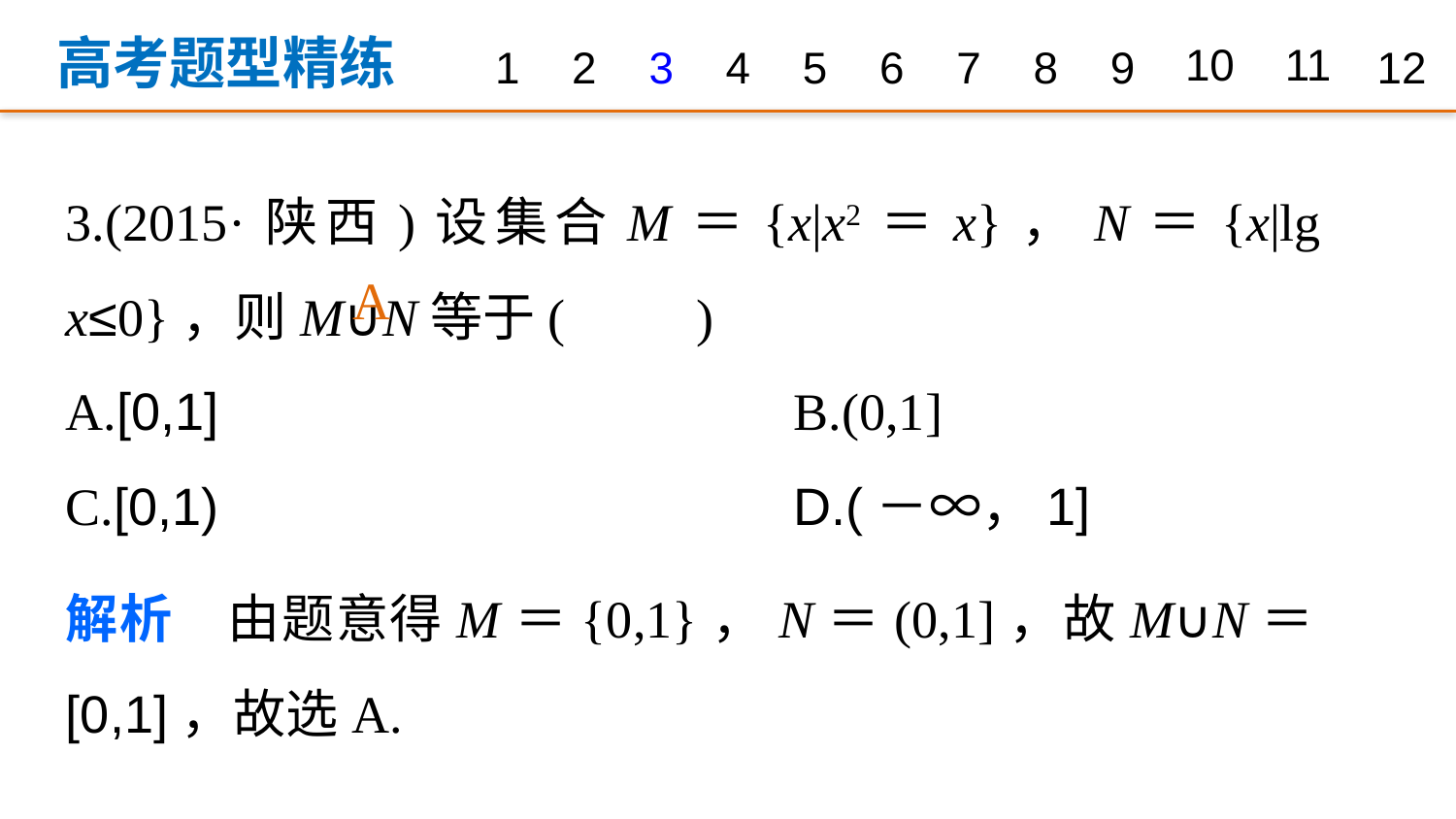

高考题型精练
1
2
3
4
5
6
7
8
9
10
11
12
3.(2015·陕西)设集合M＝{x|x2＝x}，N＝{x|lg x≤0}，则M∪N等于(　　)
A.[0,1]  				B.(0,1]
C.[0,1)  				D.(－∞，1]
A
解析　由题意得M＝{0,1}，N＝(0,1]，故M∪N＝[0,1]，故选A.